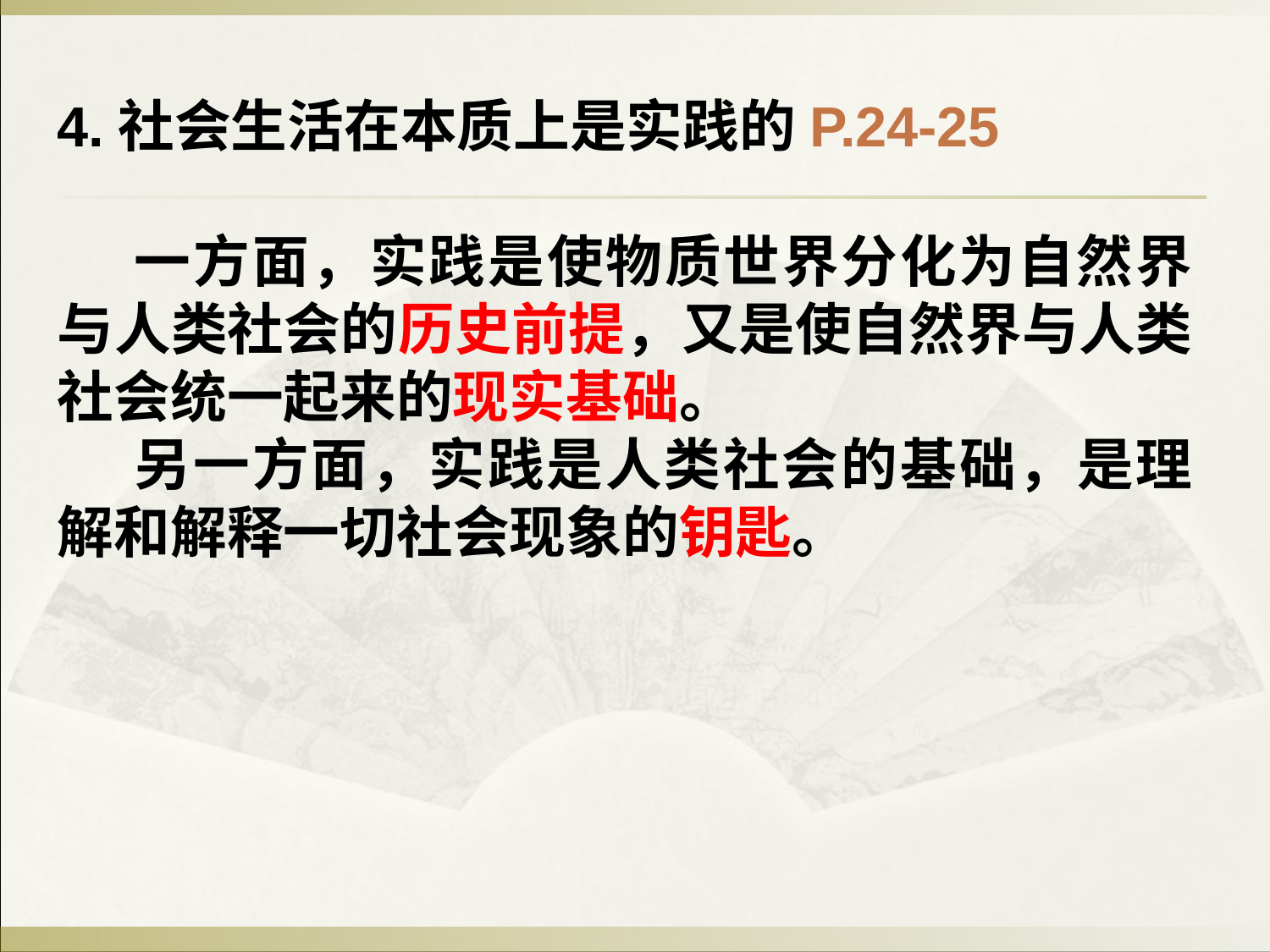

4.社会生活在本质上是实践的P.24-25

    一方面，实践是使物质世界分化为自然界与人类社会的历史前提，又是使自然界与人类社会统一起来的现实基础。
    另一方面，实践是人类社会的基础，是理解和解释一切社会现象的钥匙。